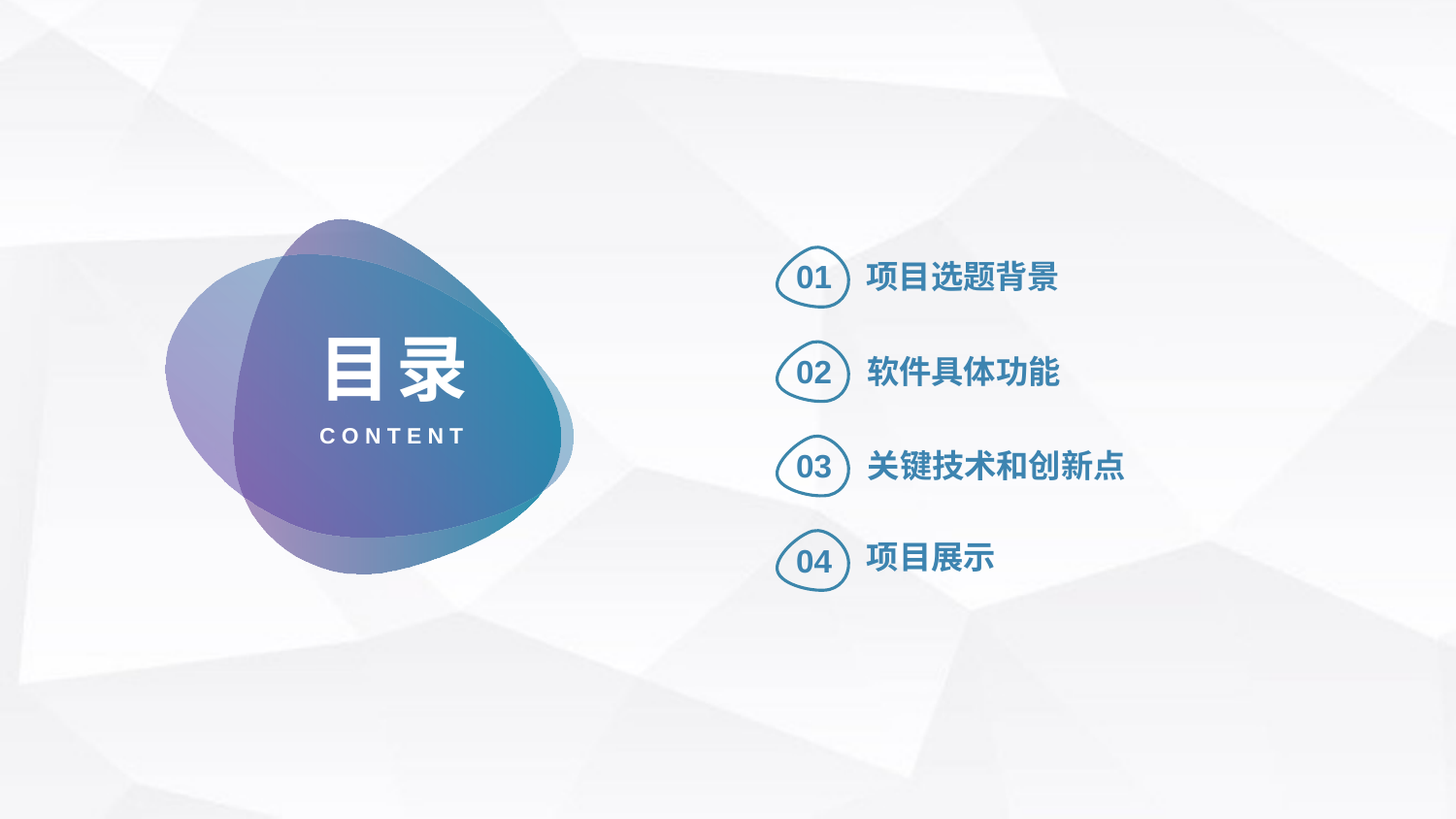

项目选题背景
01
目录
CONTENT

02
软件具体功能

03
关键技术和创新点

项目展示
04